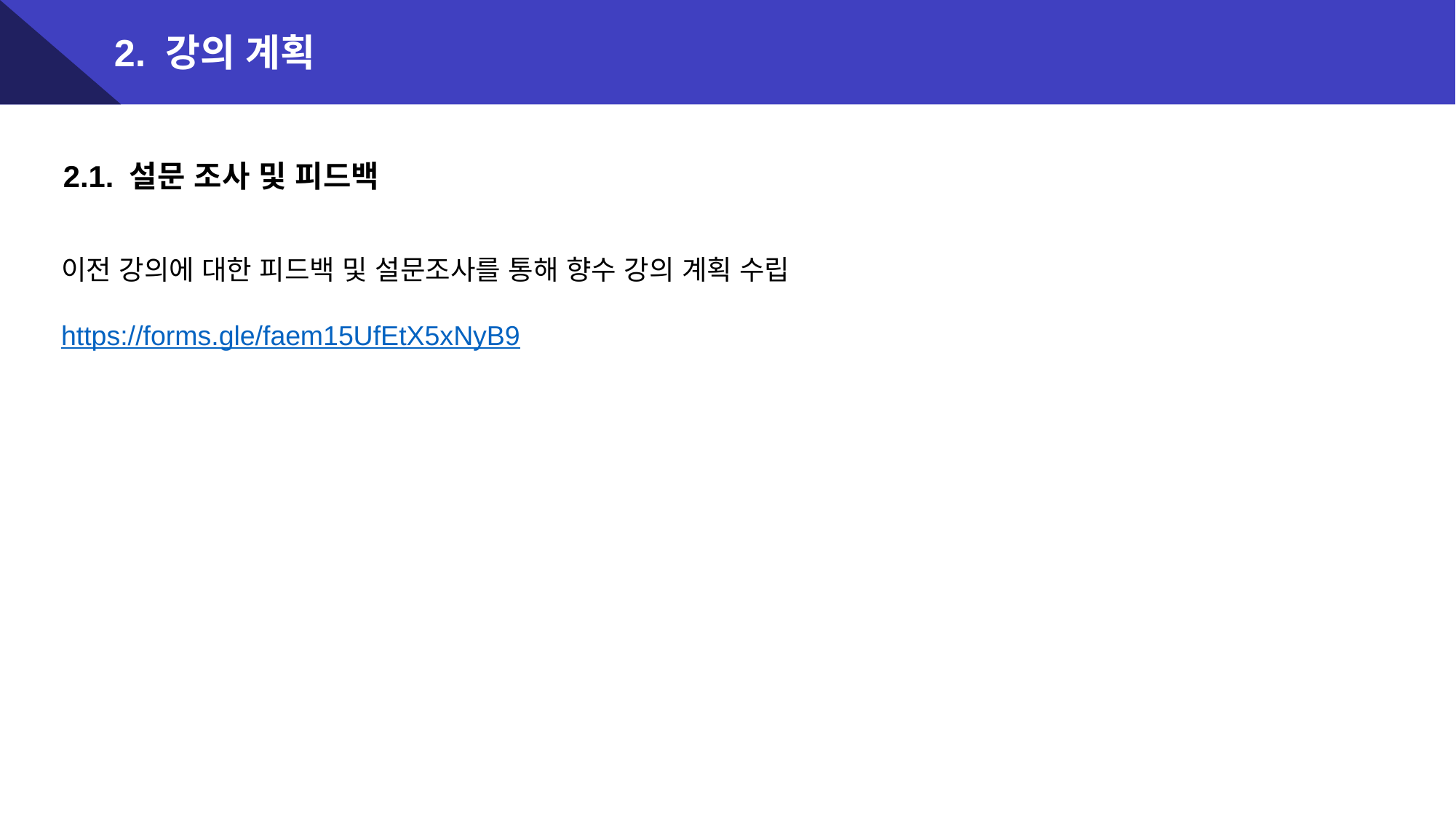

2. 강의 계획
2.1. 설문 조사 및 피드백
이전 강의에 대한 피드백 및 설문조사를 통해 향수 강의 계획 수립

https://forms.gle/faem15UfEtX5xNyB9